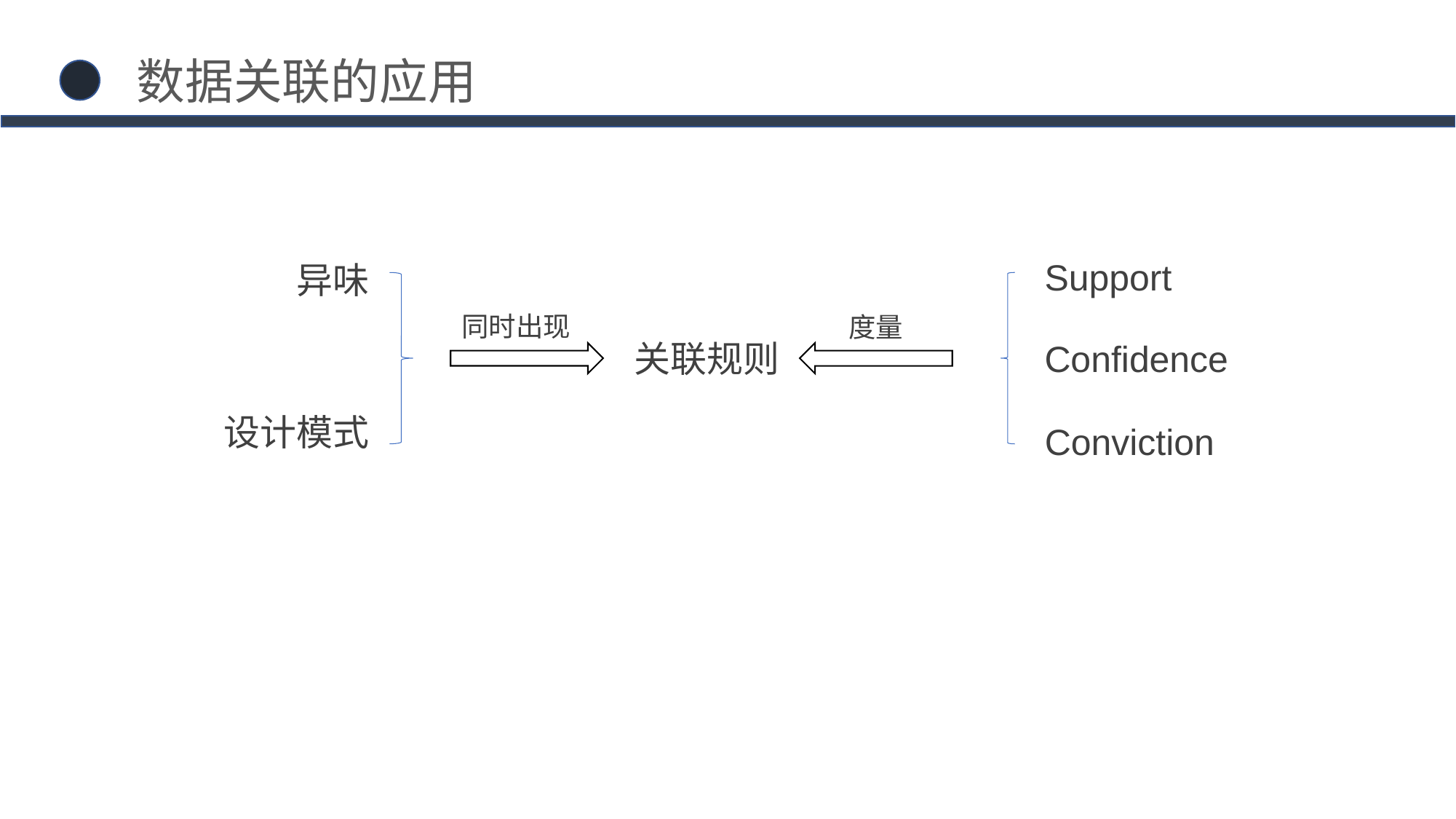

数据关联的应用

Support
异味

同时出现
度量
关联规则
Confidence

设计模式
Conviction